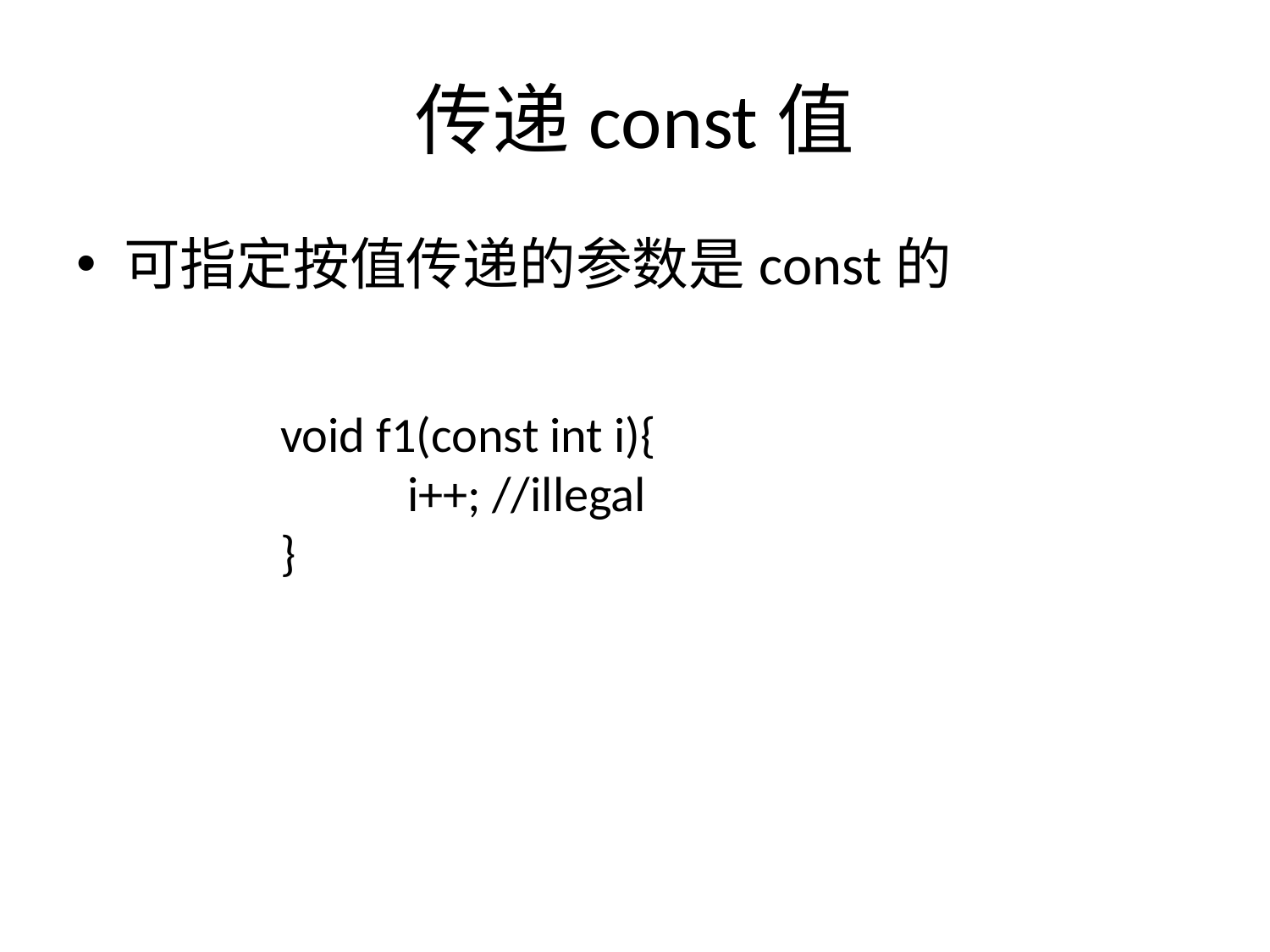

# 传递const值
可指定按值传递的参数是const的
void f1(const int i){
	i++; //illegal
}